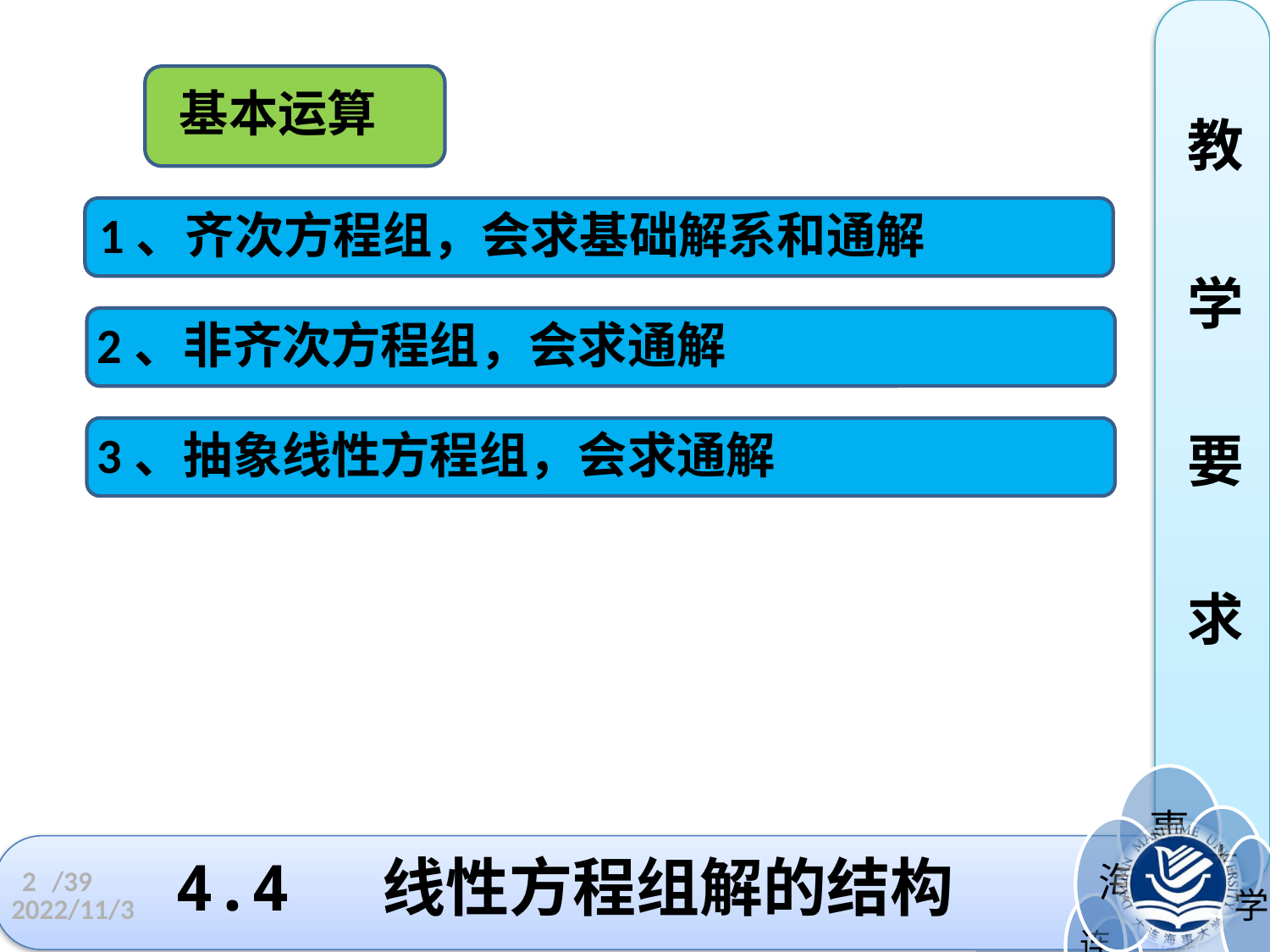

教

学

要

求

基本运算

1、齐次方程组，会求基础解系和通解
2、非齐次方程组，会求通解

3、抽象线性方程组，会求通解

# 4.4  线性方程组解的结构
2
/39
2022/11/3